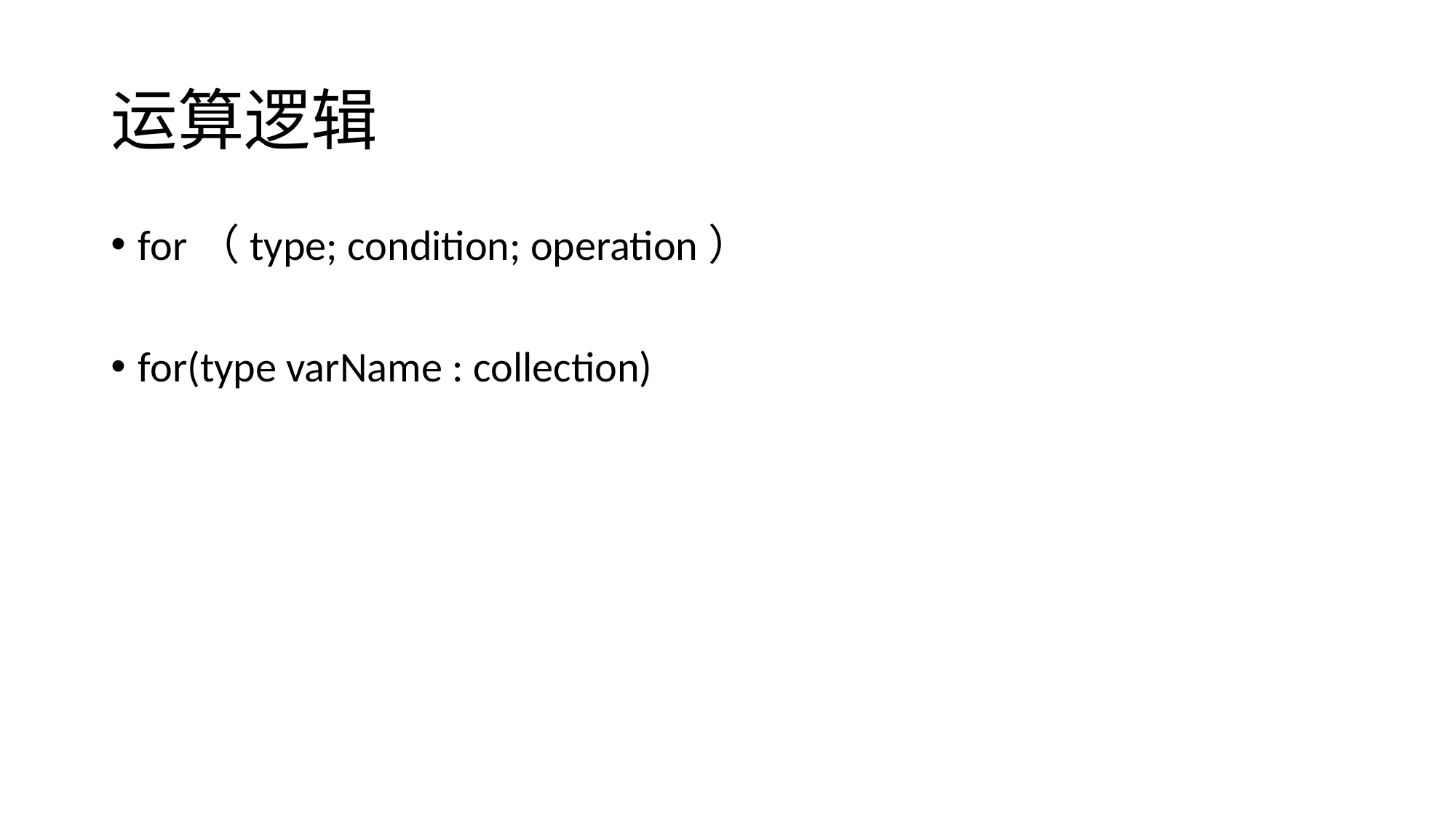

# 运算逻辑
for（type; condition; operation）

for(type varName : collection)